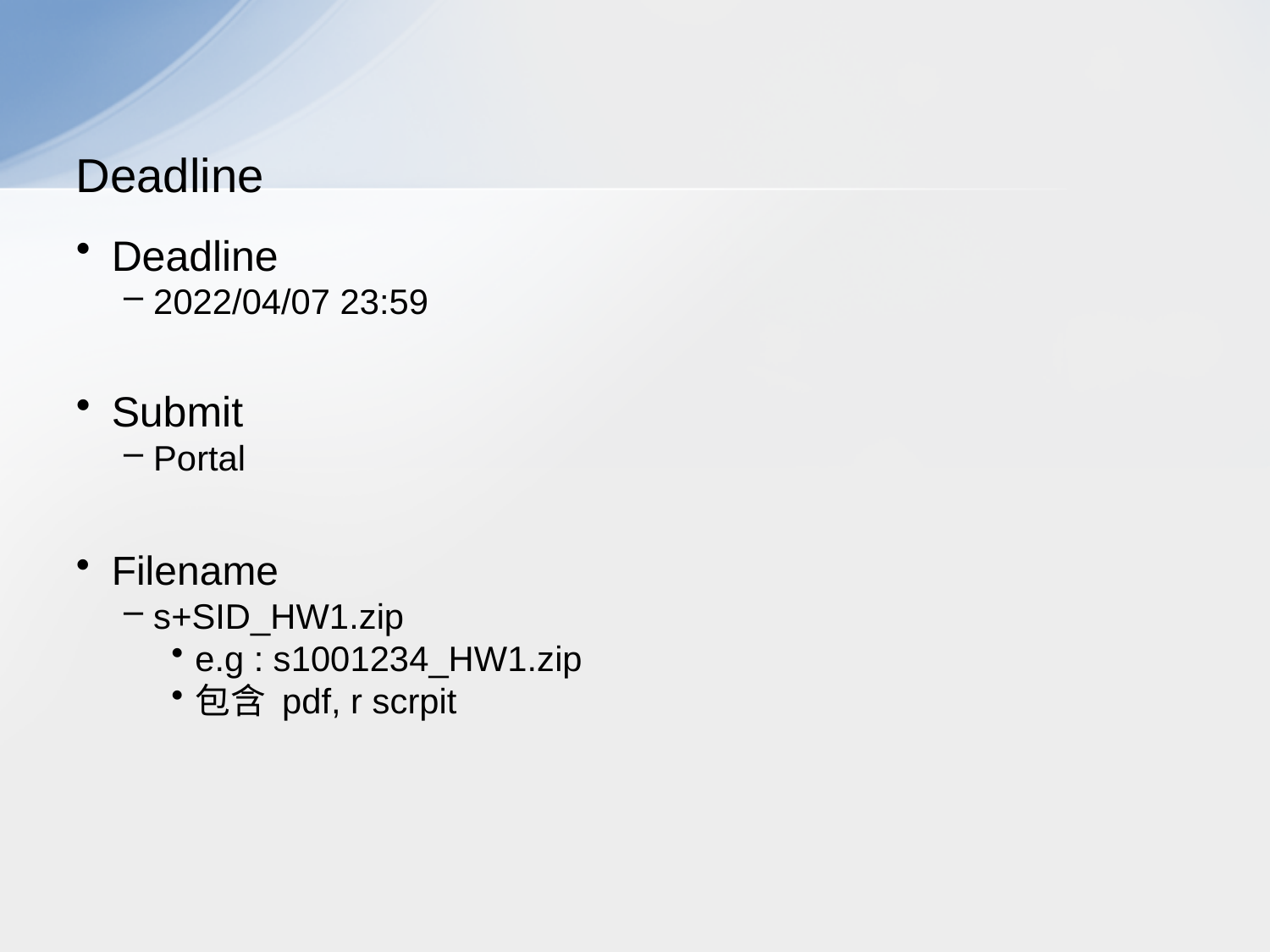

# Deadline
Deadline
2022/04/07 23:59

Submit
Portal

Filename
s+SID_HW1.zip
e.g : s1001234_HW1.zip
包含 pdf, r scrpit